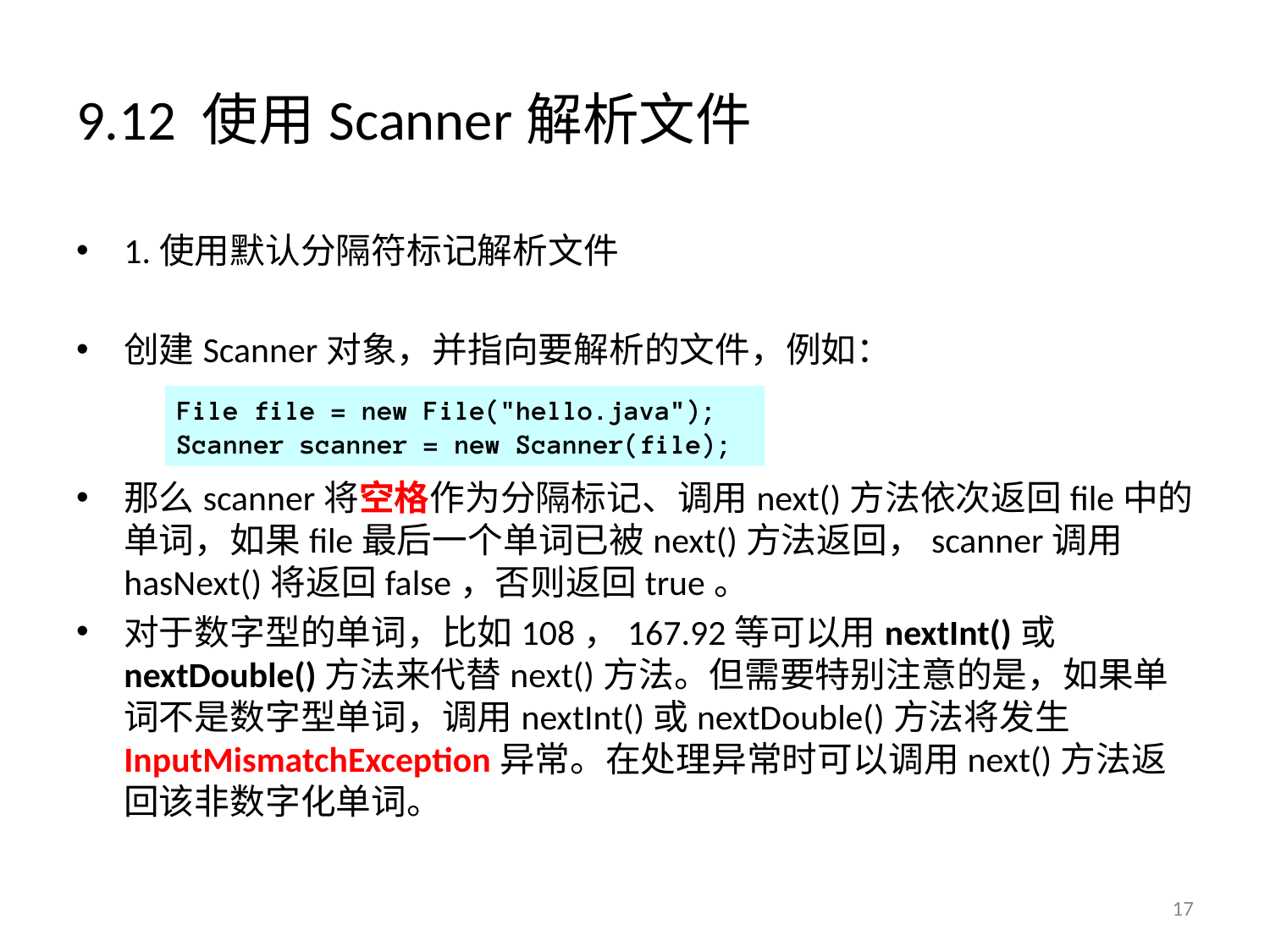

# 9.12 使用Scanner解析文件
1.使用默认分隔符标记解析文件

创建Scanner对象，并指向要解析的文件，例如：

那么scanner将空格作为分隔标记、调用next()方法依次返回file中的单词，如果file最后一个单词已被next()方法返回，scanner调用hasNext()将返回false，否则返回true。
对于数字型的单词，比如108，167.92等可以用nextInt()或nextDouble()方法来代替next()方法。但需要特别注意的是，如果单词不是数字型单词，调用nextInt()或nextDouble()方法将发生InputMismatchException异常。在处理异常时可以调用next()方法返回该非数字化单词。

File file = new File("hello.java");
Scanner scanner = new Scanner(file);
17